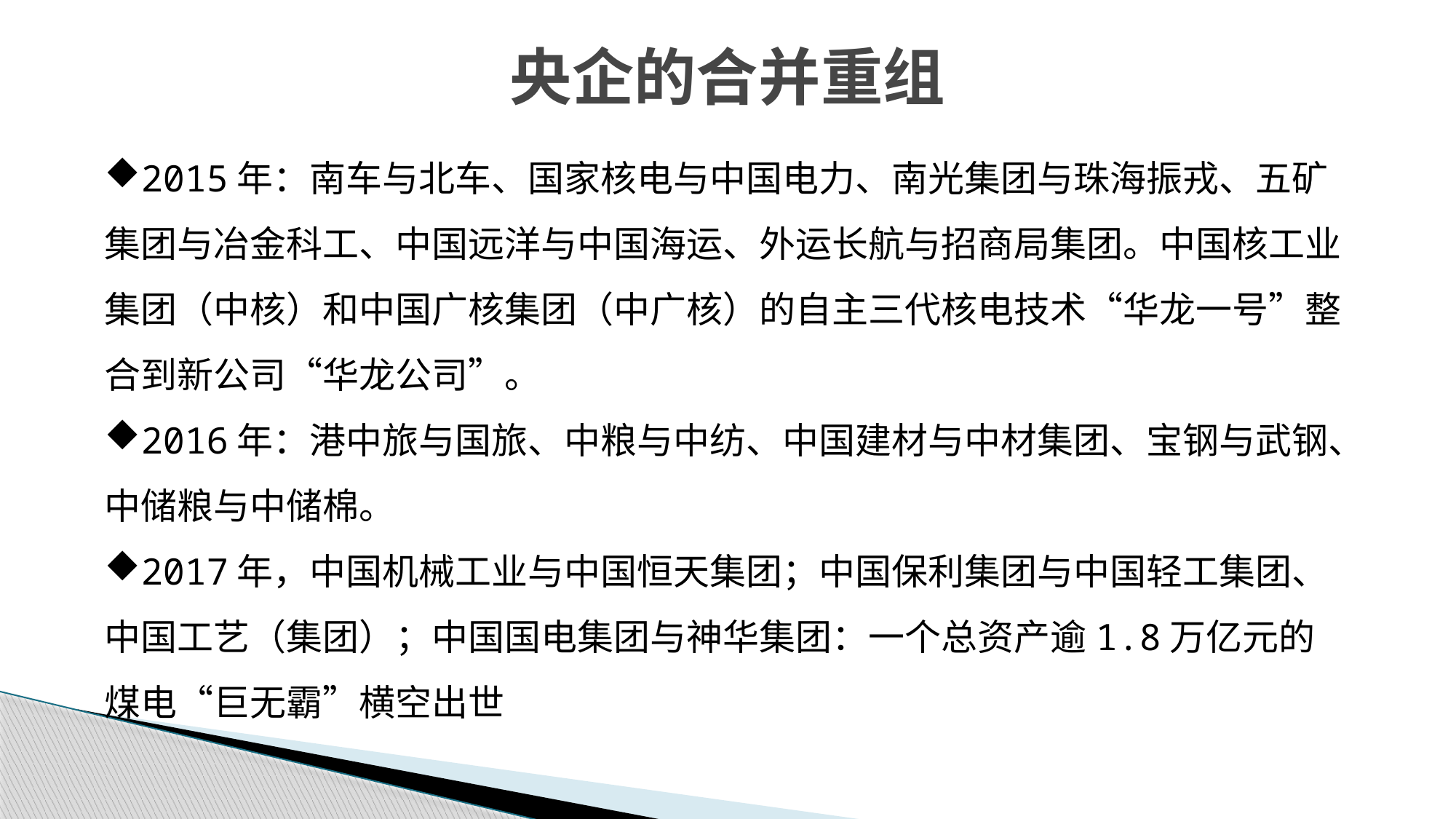

央企的合并重组
2015年：南车与北车、国家核电与中国电力、南光集团与珠海振戎、五矿集团与冶金科工、中国远洋与中国海运、外运长航与招商局集团。中国核工业集团（中核）和中国广核集团（中广核）的自主三代核电技术“华龙一号”整合到新公司“华龙公司”。
2016年：港中旅与国旅、中粮与中纺、中国建材与中材集团、宝钢与武钢、中储粮与中储棉。
2017年，中国机械工业与中国恒天集团；中国保利集团与中国轻工集团、中国工艺（集团）；中国国电集团与神华集团：一个总资产逾1.8万亿元的煤电“巨无霸”横空出世